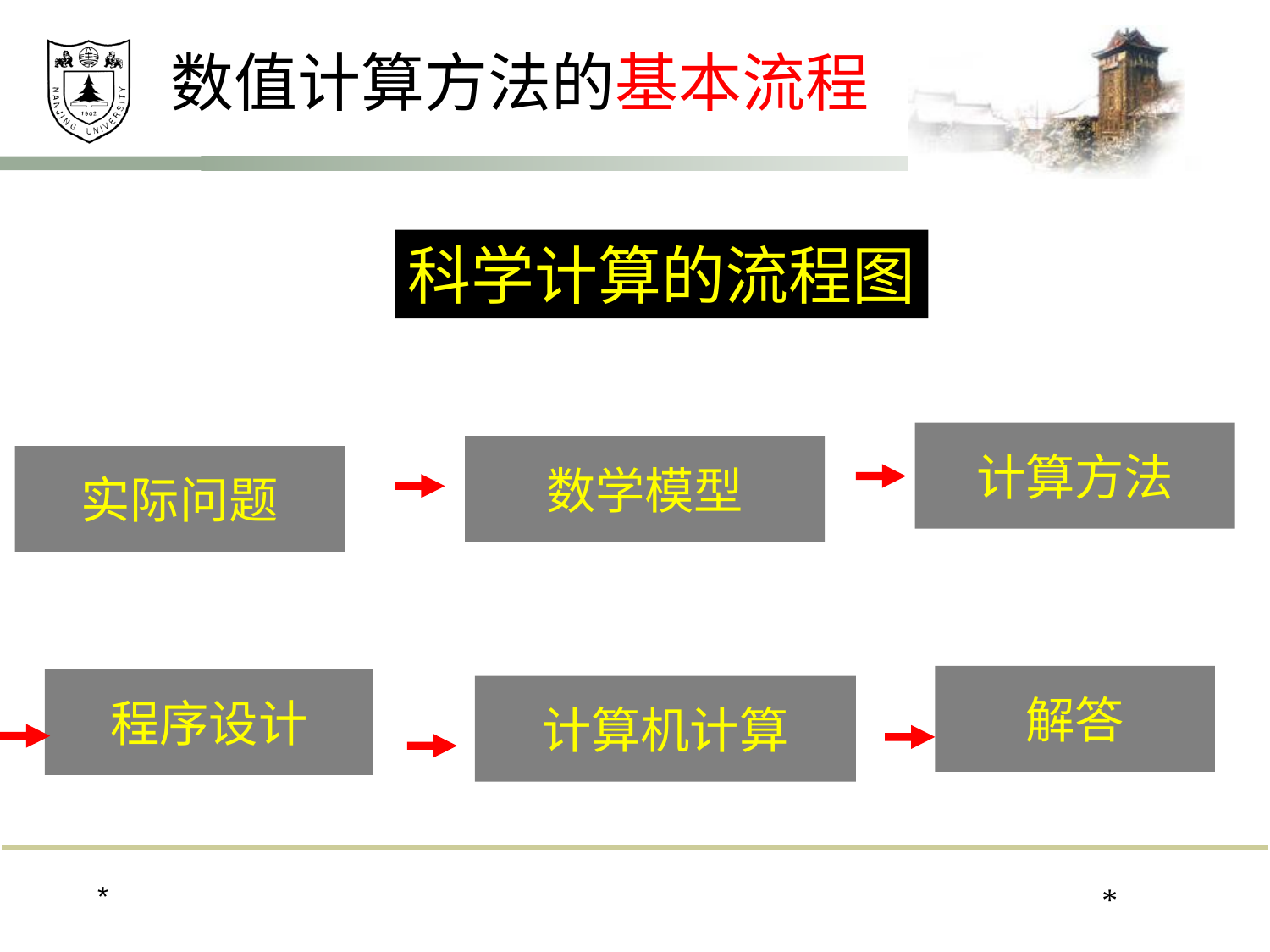

数值计算方法的基本流程
科学计算的流程图
计算方法
数学模型
实际问题

解答
程序设计
计算机计算

*
*